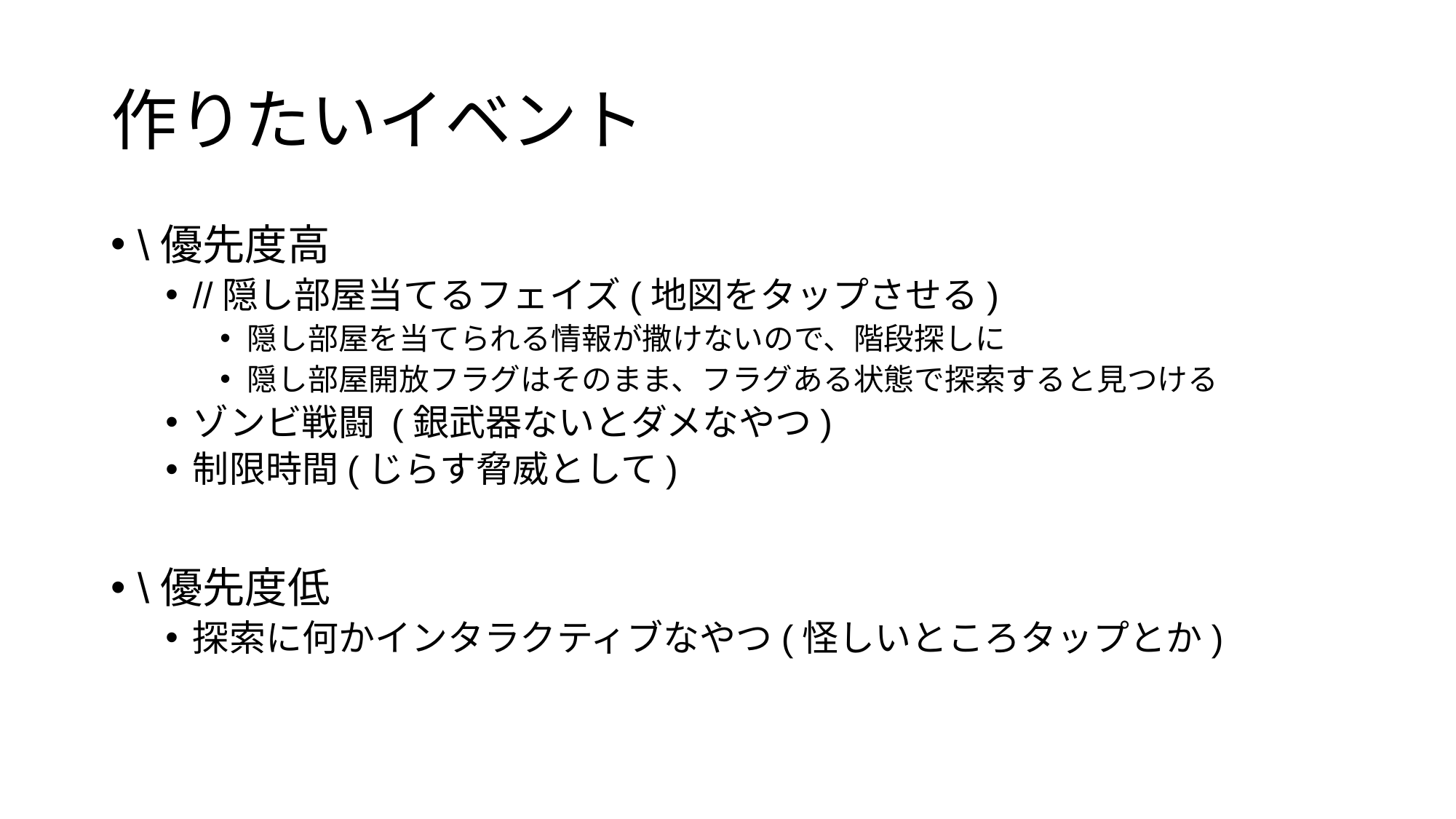

# 作りたいイベント
\優先度高
//隠し部屋当てるフェイズ(地図をタップさせる)
隠し部屋を当てられる情報が撒けないので、階段探しに
隠し部屋開放フラグはそのまま、フラグある状態で探索すると見つける
ゾンビ戦闘 (銀武器ないとダメなやつ)
制限時間(じらす脅威として)

\優先度低
探索に何かインタラクティブなやつ(怪しいところタップとか)